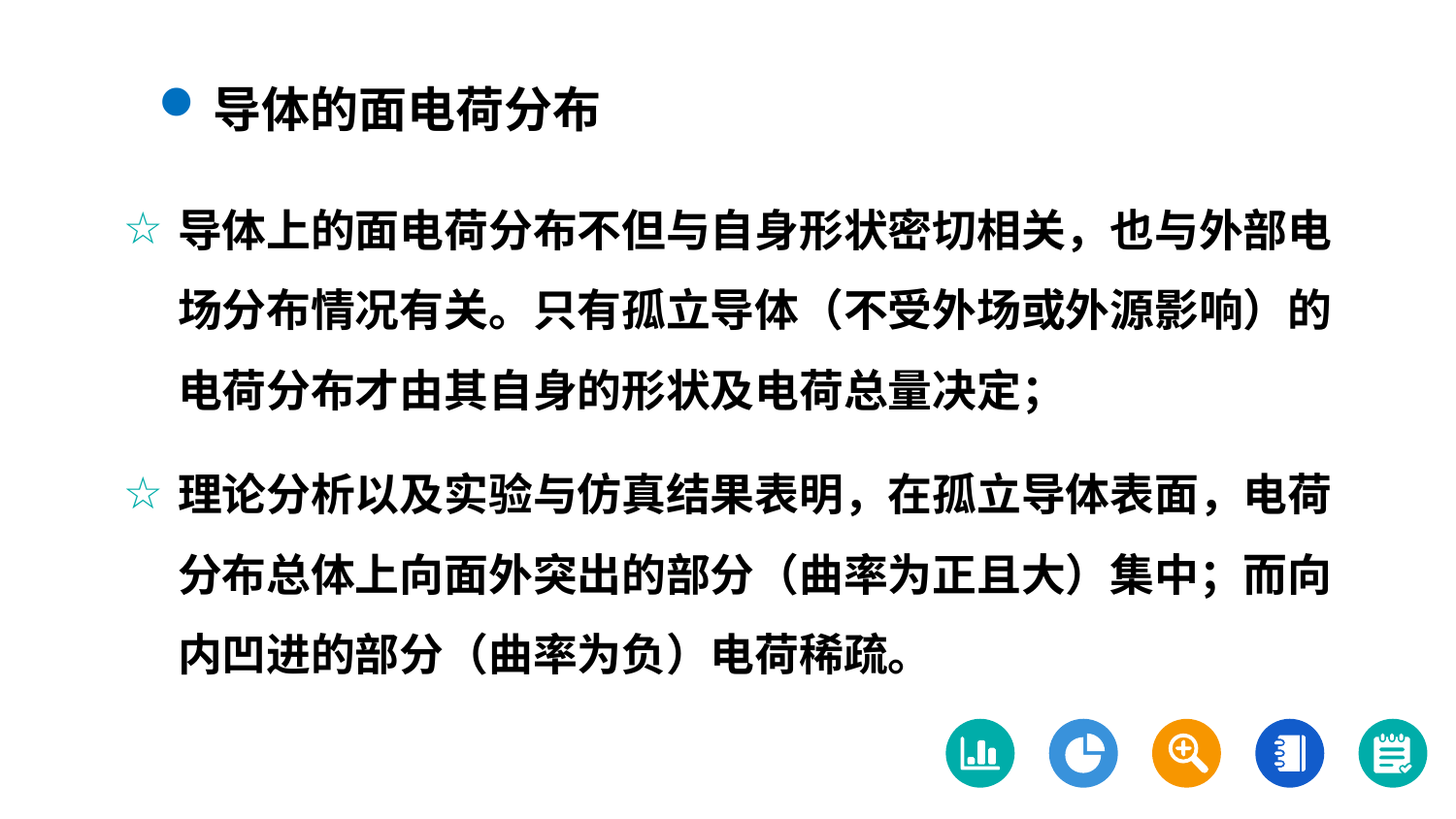

导体的面电荷分布
导体上的面电荷分布不但与自身形状密切相关，也与外部电场分布情况有关。只有孤立导体（不受外场或外源影响）的电荷分布才由其自身的形状及电荷总量决定；
理论分析以及实验与仿真结果表明，在孤立导体表面，电荷分布总体上向面外突出的部分（曲率为正且大）集中；而向内凹进的部分（曲率为负）电荷稀疏。